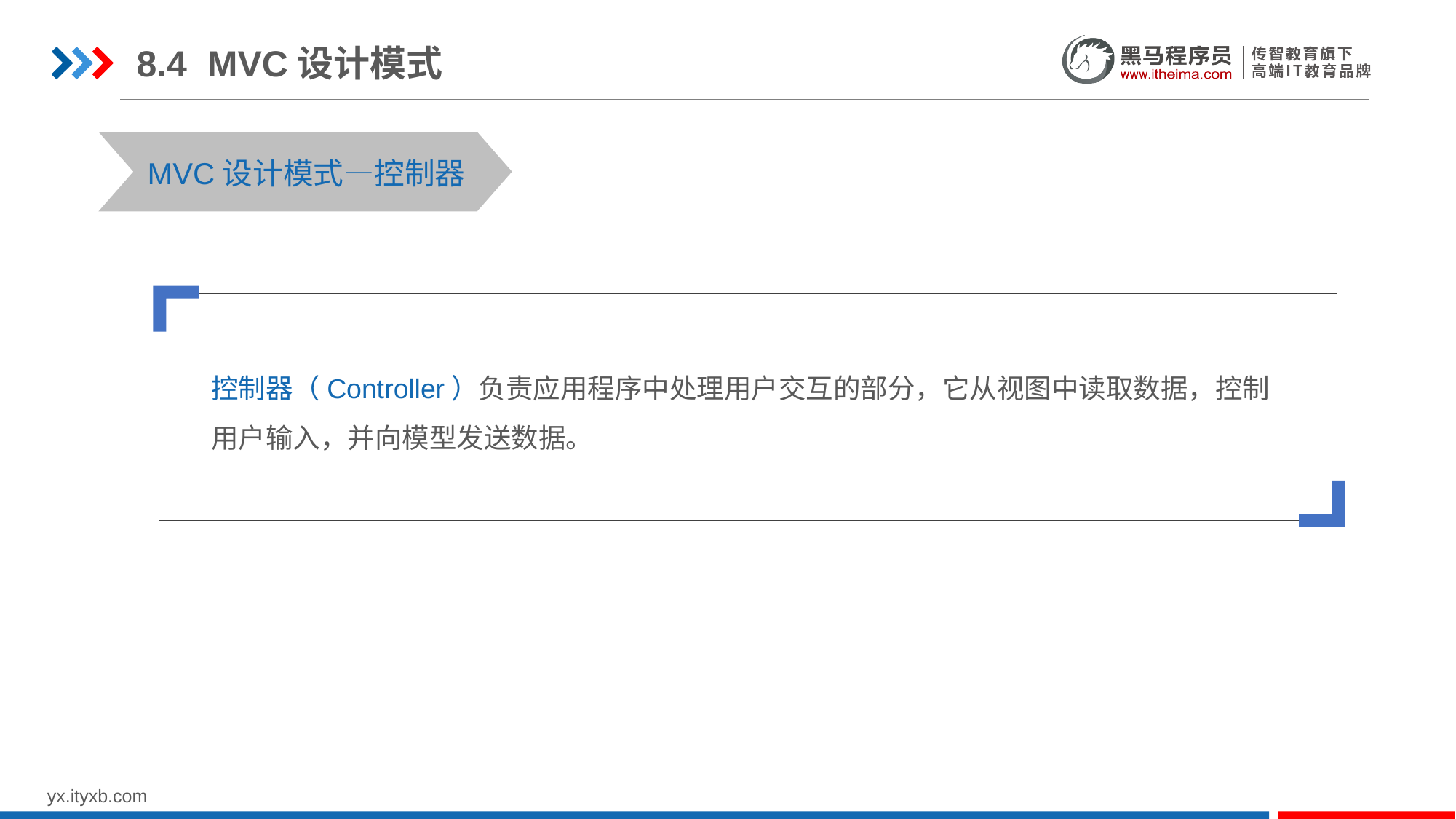

8.4  MVC设计模式

MVC设计模式—控制器

控制器（Controller）负责应用程序中处理用户交互的部分，它从视图中读取数据，控制用户输入，并向模型发送数据。